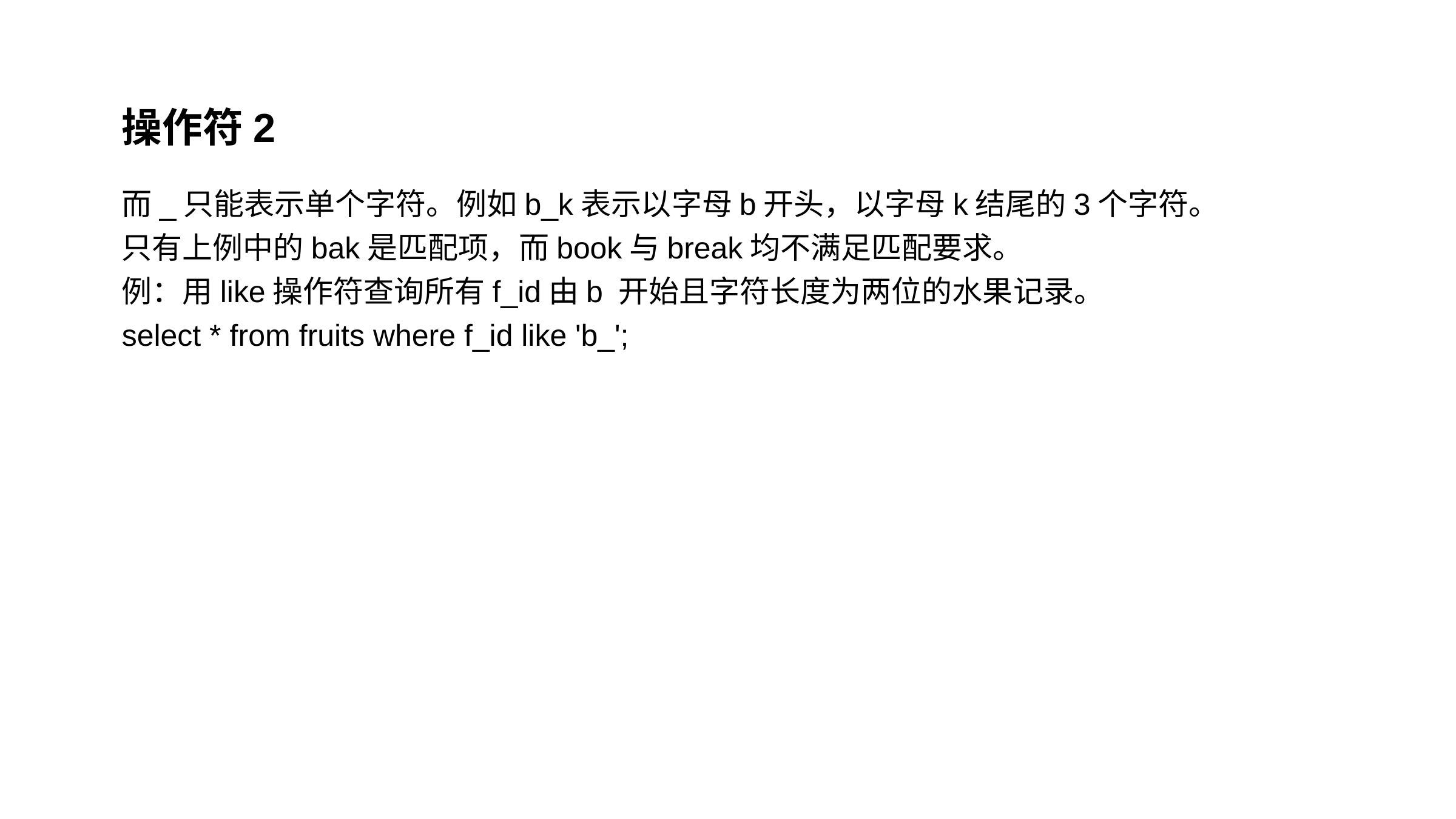

#

操作符2
而_只能表示单个字符。例如b_k表示以字母b开头，以字母k结尾的3个字符。只有上例中的bak是匹配项，而book与break均不满足匹配要求。
例：用like操作符查询所有f_id由b 开始且字符长度为两位的水果记录。
select * from fruits where f_id like 'b_';